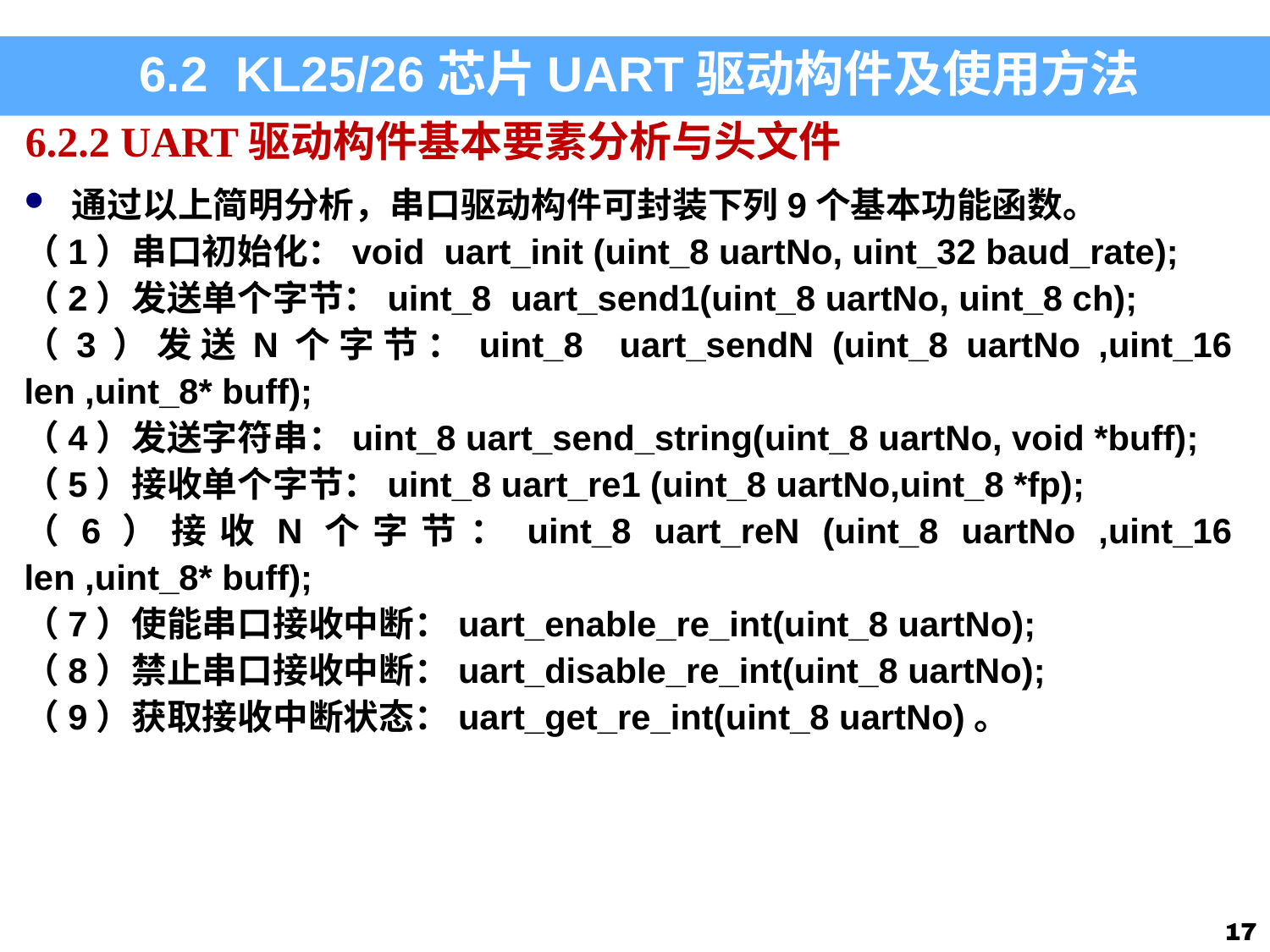

6.2  KL25/26芯片UART驱动构件及使用方法
6.2.2 UART驱动构件基本要素分析与头文件
通过以上简明分析，串口驱动构件可封装下列9个基本功能函数。
（1）串口初始化：void  uart_init (uint_8 uartNo, uint_32 baud_rate);
（2）发送单个字节：uint_8  uart_send1(uint_8 uartNo, uint_8 ch);
（3）发送N个字节：uint_8  uart_sendN (uint_8 uartNo ,uint_16 len ,uint_8* buff);
（4）发送字符串：uint_8 uart_send_string(uint_8 uartNo, void *buff);
（5）接收单个字节：uint_8 uart_re1 (uint_8 uartNo,uint_8 *fp);
（6）接收N个字节：uint_8 uart_reN (uint_8 uartNo ,uint_16 len ,uint_8* buff);
（7）使能串口接收中断：uart_enable_re_int(uint_8 uartNo);
（8）禁止串口接收中断：uart_disable_re_int(uint_8 uartNo);
（9）获取接收中断状态：uart_get_re_int(uint_8 uartNo)。
17